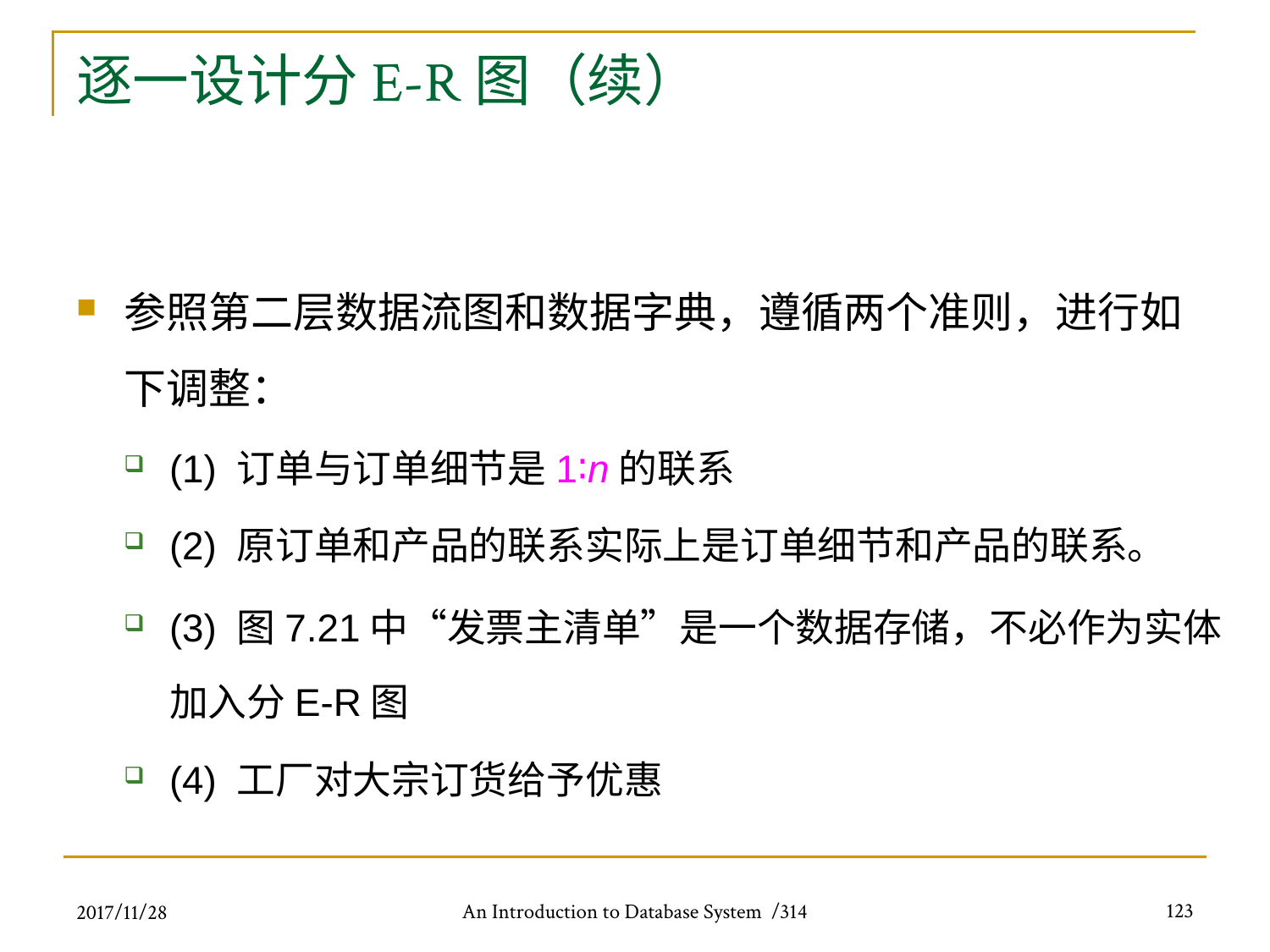

# 逐一设计分E-R图（续）
参照第二层数据流图和数据字典，遵循两个准则，进行如下调整：
(1) 订单与订单细节是1∶n的联系
(2) 原订单和产品的联系实际上是订单细节和产品的联系。
(3) 图7.21中“发票主清单”是一个数据存储，不必作为实体加入分E-R图
(4) 工厂对大宗订货给予优惠
2017/11/28
123
An Introduction to Database System  /314